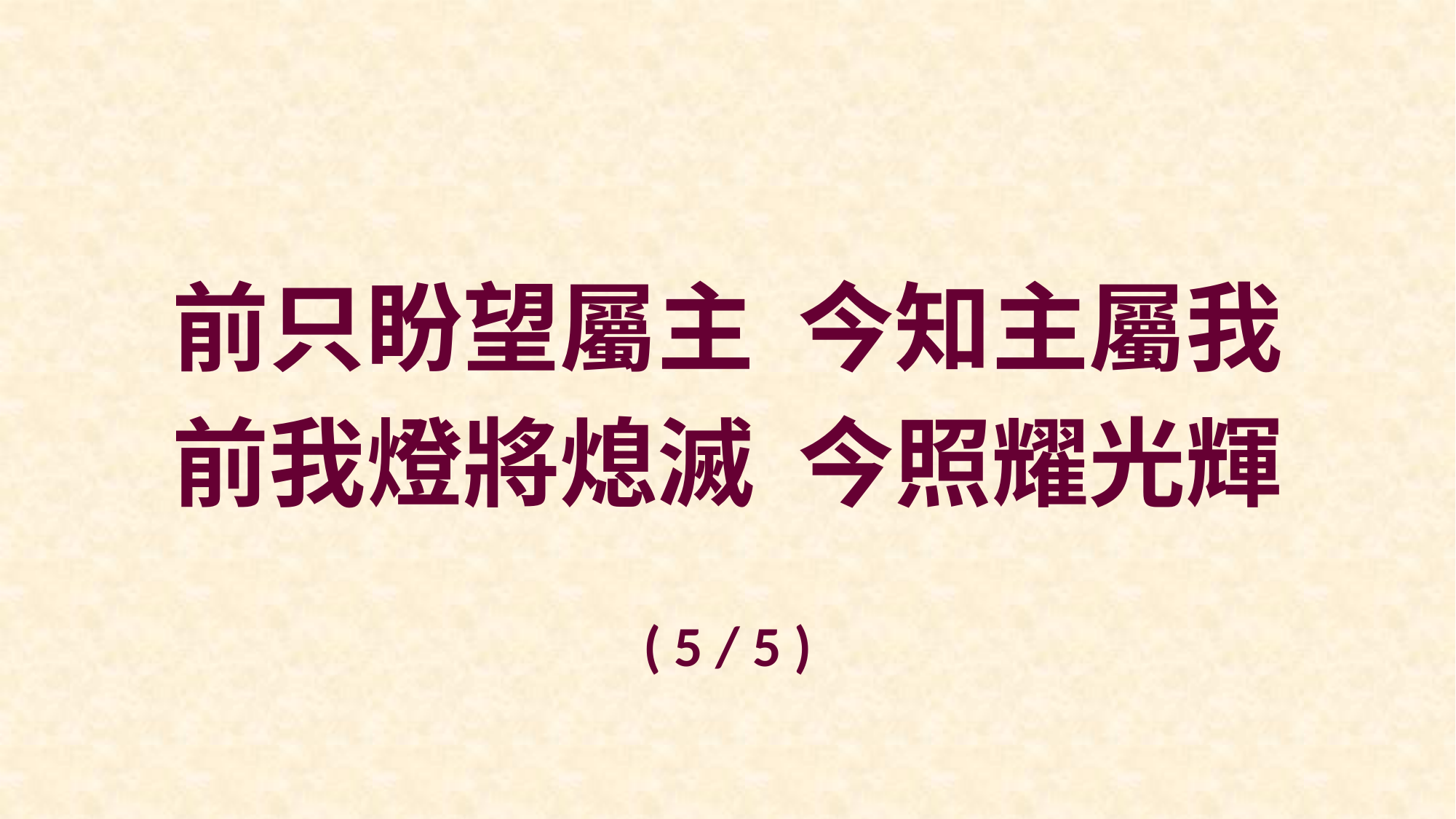

前只盼望屬主  今知主屬我
前我燈將熄滅  今照耀光輝
( 5 / 5 )